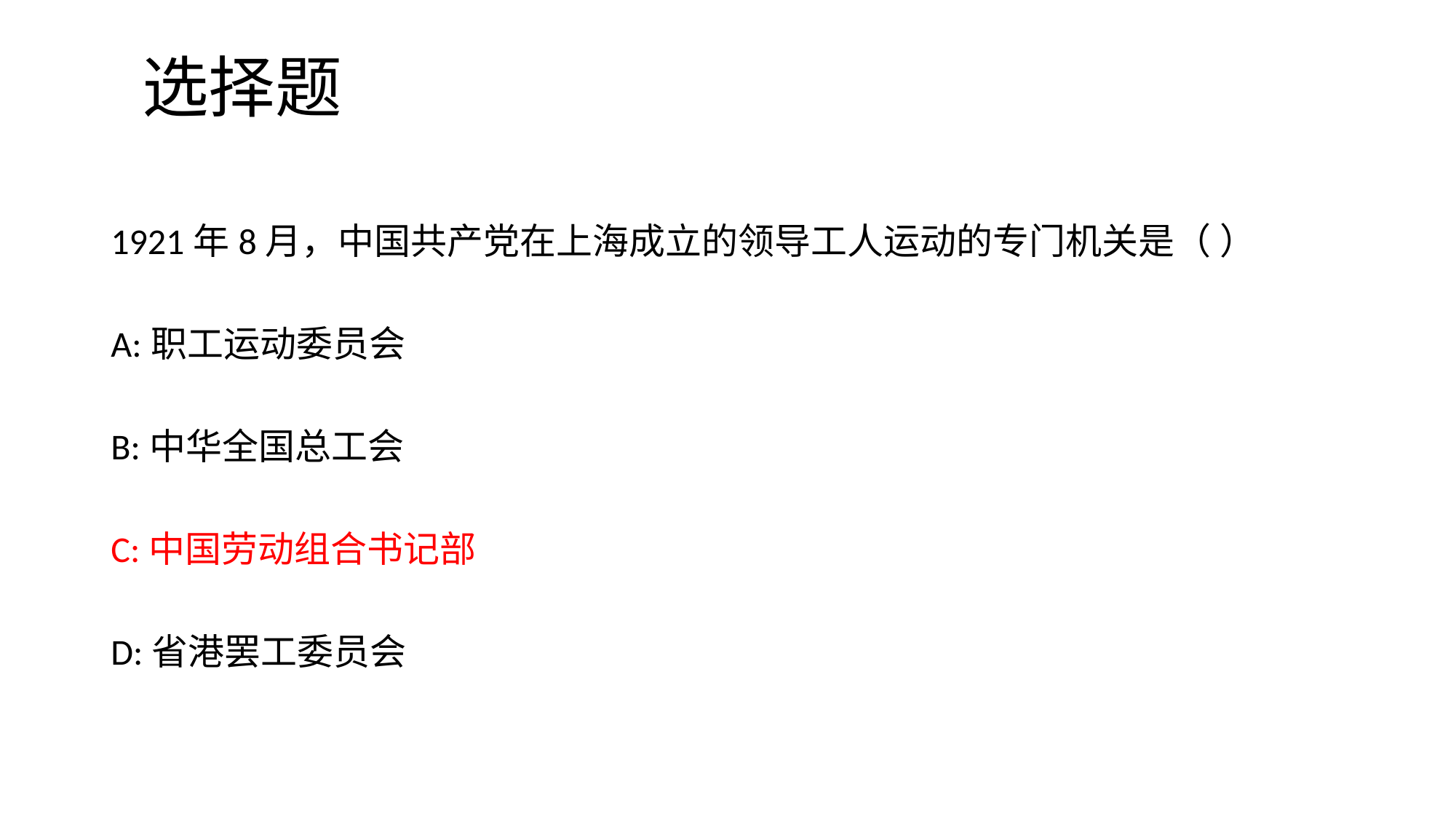

# 选择题
1921年8月，中国共产党在上海成立的领导工人运动的专门机关是（ ）
A:职工运动委员会
B:中华全国总工会
C:中国劳动组合书记部
D:省港罢工委员会